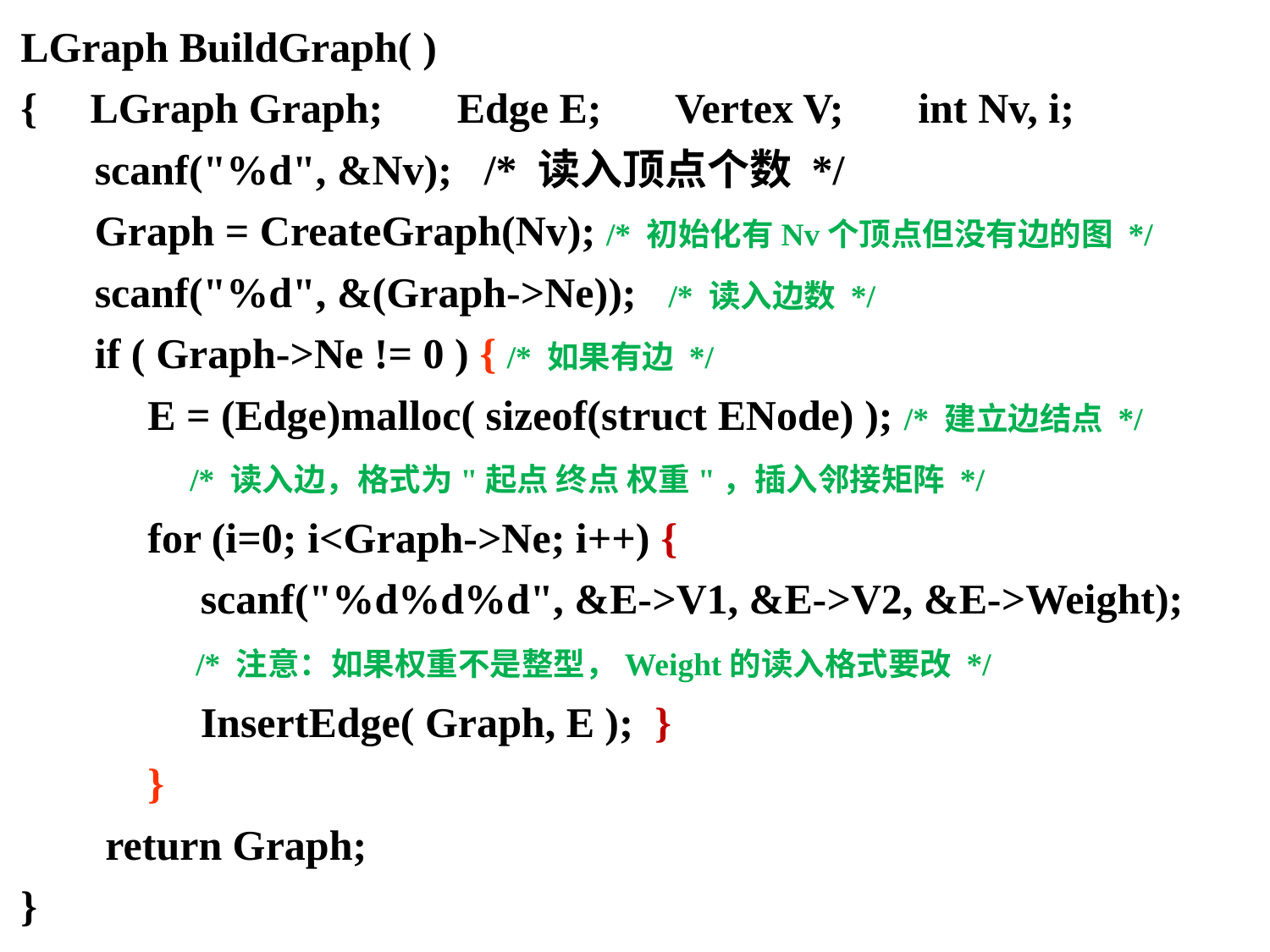

LGraph BuildGraph( )
{     LGraph Graph;       Edge E;       Vertex V;       int Nv, i;
       scanf("%d", &Nv);   /* 读入顶点个数 */
       Graph = CreateGraph(Nv); /* 初始化有Nv个顶点但没有边的图 */
       scanf("%d", &(Graph->Ne));   /* 读入边数 */
       if ( Graph->Ne != 0 ) { /* 如果有边 */
	E = (Edge)malloc( sizeof(struct ENode) ); /* 建立边结点 */
	    /* 读入边，格式为"起点 终点 权重"，插入邻接矩阵 */
	for (i=0; i<Graph->Ne; i++) {
	     scanf("%d%d%d", &E->V1, &E->V2, &E->Weight);
	      /* 注意：如果权重不是整型，Weight的读入格式要改 */
                 InsertEdge( Graph, E );  }
	}
        return Graph;
}